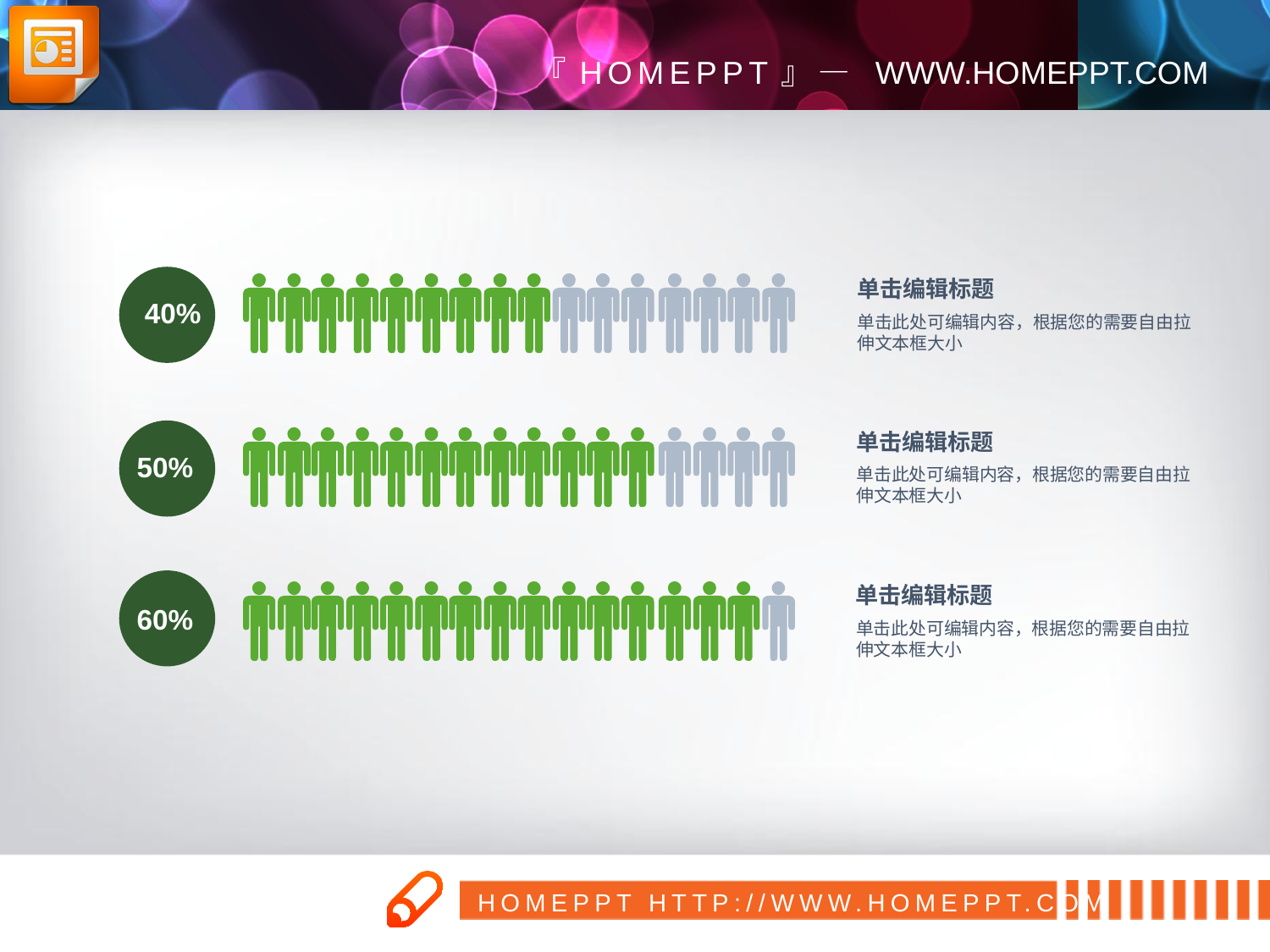

单击编辑标题
40%
单击此处可编辑内容，根据您的需要自由拉伸文本框大小

单击编辑标题

50%
单击此处可编辑内容，根据您的需要自由拉伸文本框大小

单击编辑标题

60%
单击此处可编辑内容，根据您的需要自由拉伸文本框大小